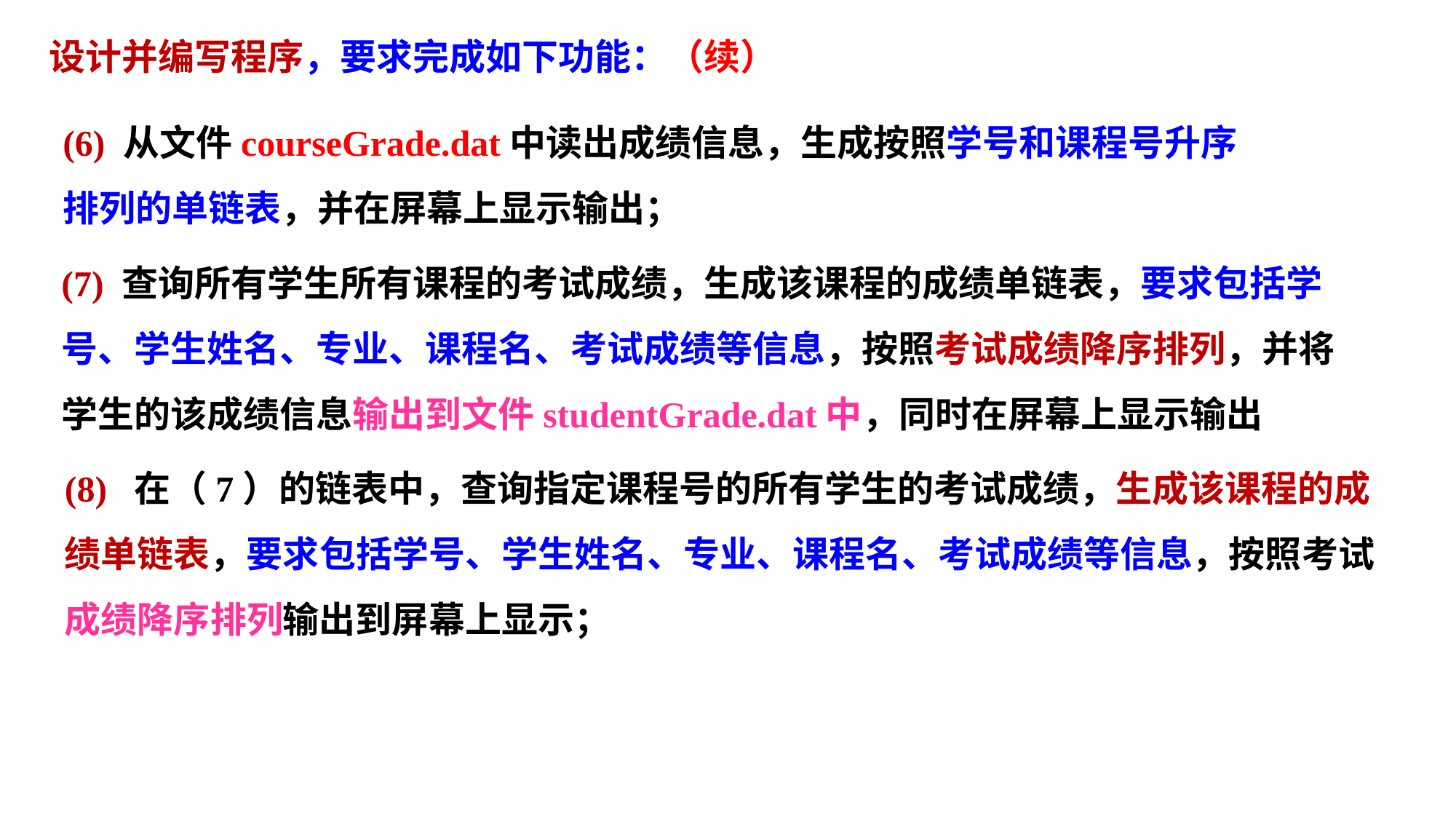

设计并编写程序，要求完成如下功能：（续）
(6) 从文件courseGrade.dat中读出成绩信息，生成按照学号和课程号升序排列的单链表，并在屏幕上显示输出；
(7) 查询所有学生所有课程的考试成绩，生成该课程的成绩单链表，要求包括学号、学生姓名、专业、课程名、考试成绩等信息，按照考试成绩降序排列，并将学生的该成绩信息输出到文件studentGrade.dat中，同时在屏幕上显示输出
(8)  在（7）的链表中，查询指定课程号的所有学生的考试成绩，生成该课程的成绩单链表，要求包括学号、学生姓名、专业、课程名、考试成绩等信息，按照考试成绩降序排列输出到屏幕上显示；